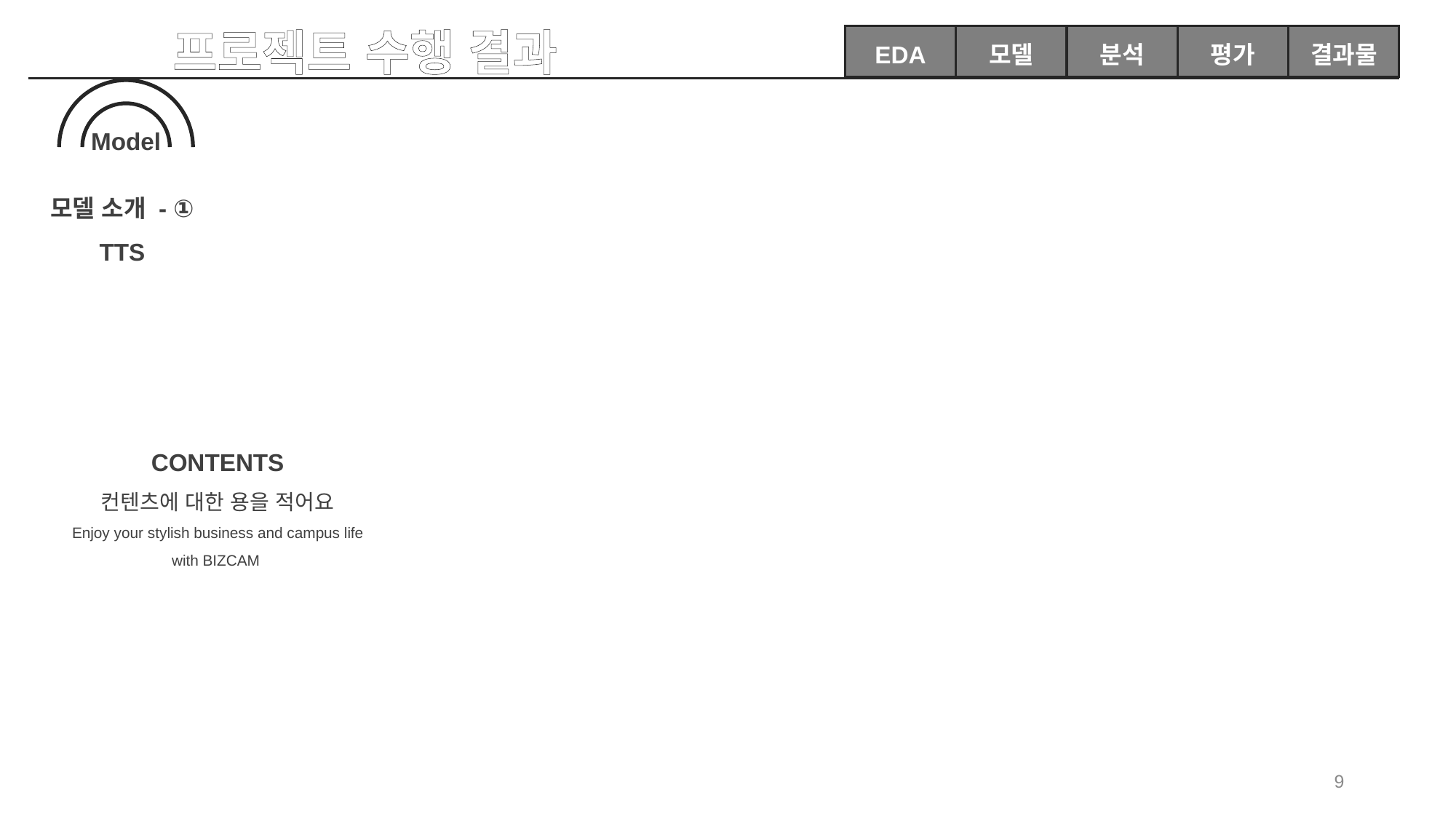

프로젝트 수행 결과
EDA
모델
분석
평가
결과물

Model
모델 소개 - ①
TTS
CONTENTS
컨텐츠에 대한 용을 적어요
Enjoy your stylish business and campus life with BIZCAM
9